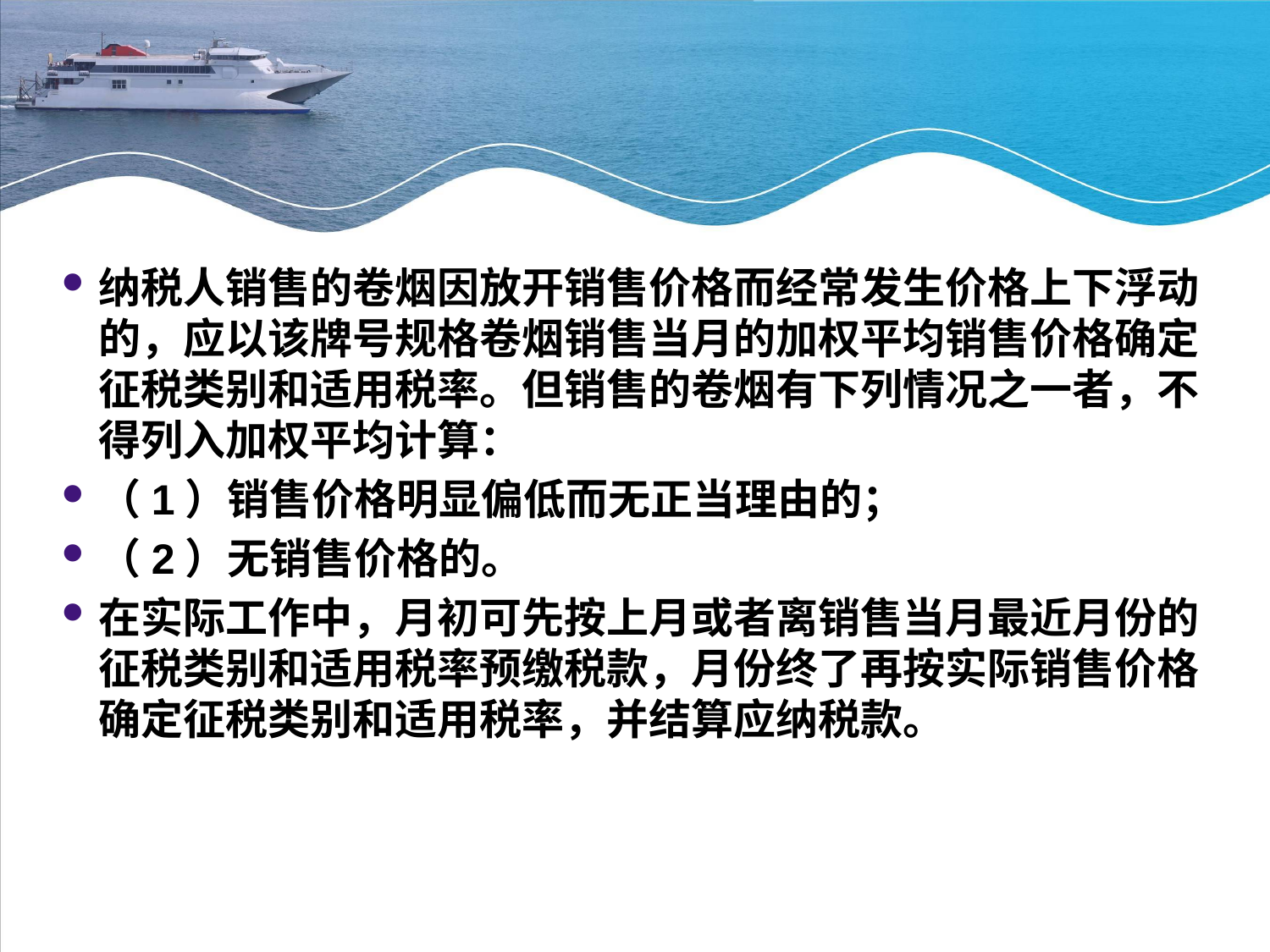

纳税人销售的卷烟因放开销售价格而经常发生价格上下浮动的，应以该牌号规格卷烟销售当月的加权平均销售价格确定征税类别和适用税率。但销售的卷烟有下列情况之一者，不得列入加权平均计算：
（1）销售价格明显偏低而无正当理由的；
（2）无销售价格的。
在实际工作中，月初可先按上月或者离销售当月最近月份的征税类别和适用税率预缴税款，月份终了再按实际销售价格确定征税类别和适用税率，并结算应纳税款。